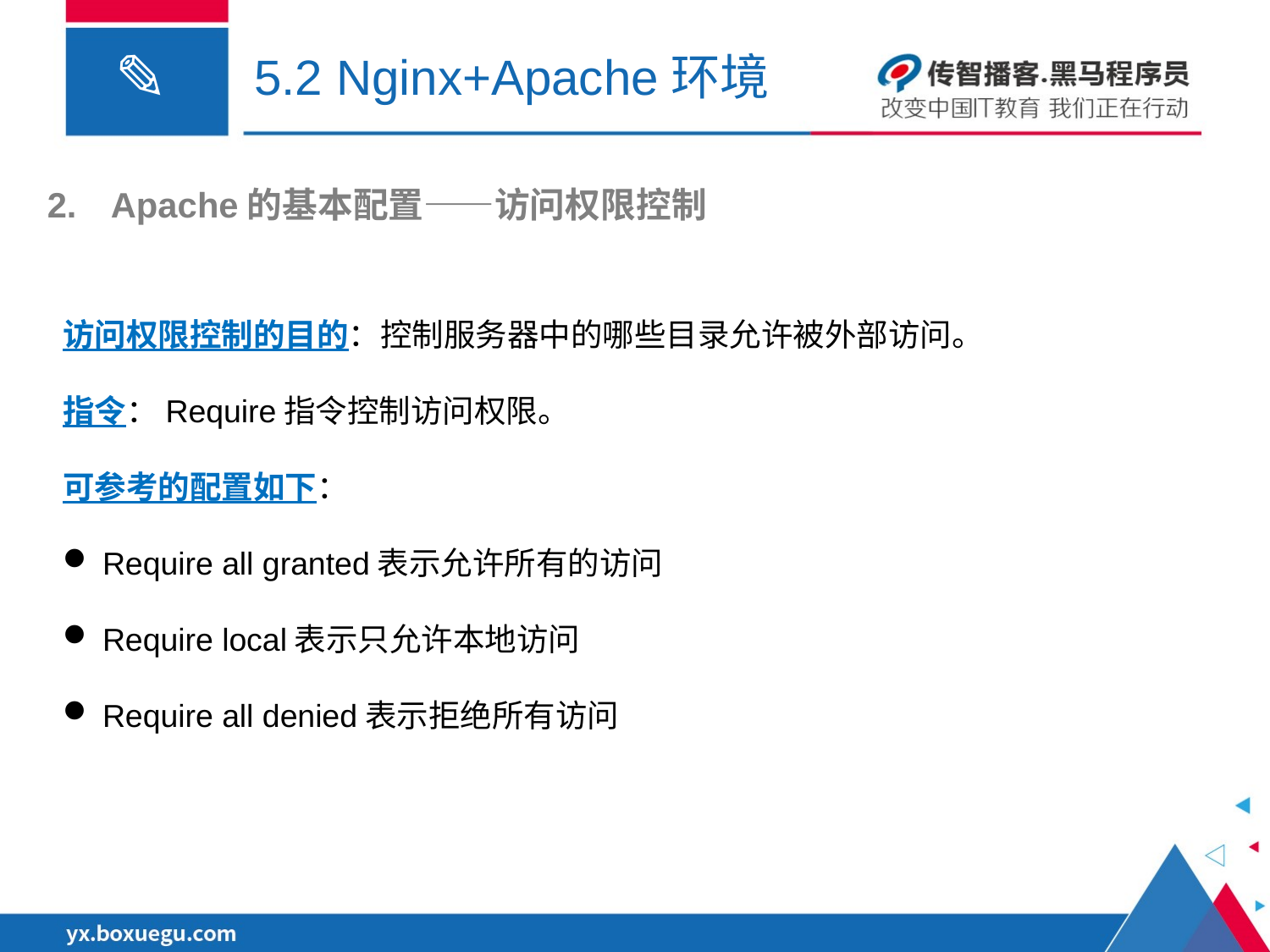

# 5.2 Nginx+Apache环境
Apache的基本配置——访问权限控制
访问权限控制的目的：控制服务器中的哪些目录允许被外部访问。
指令：Require指令控制访问权限。
可参考的配置如下：
Require all granted表示允许所有的访问
Require local表示只允许本地访问
Require all denied表示拒绝所有访问